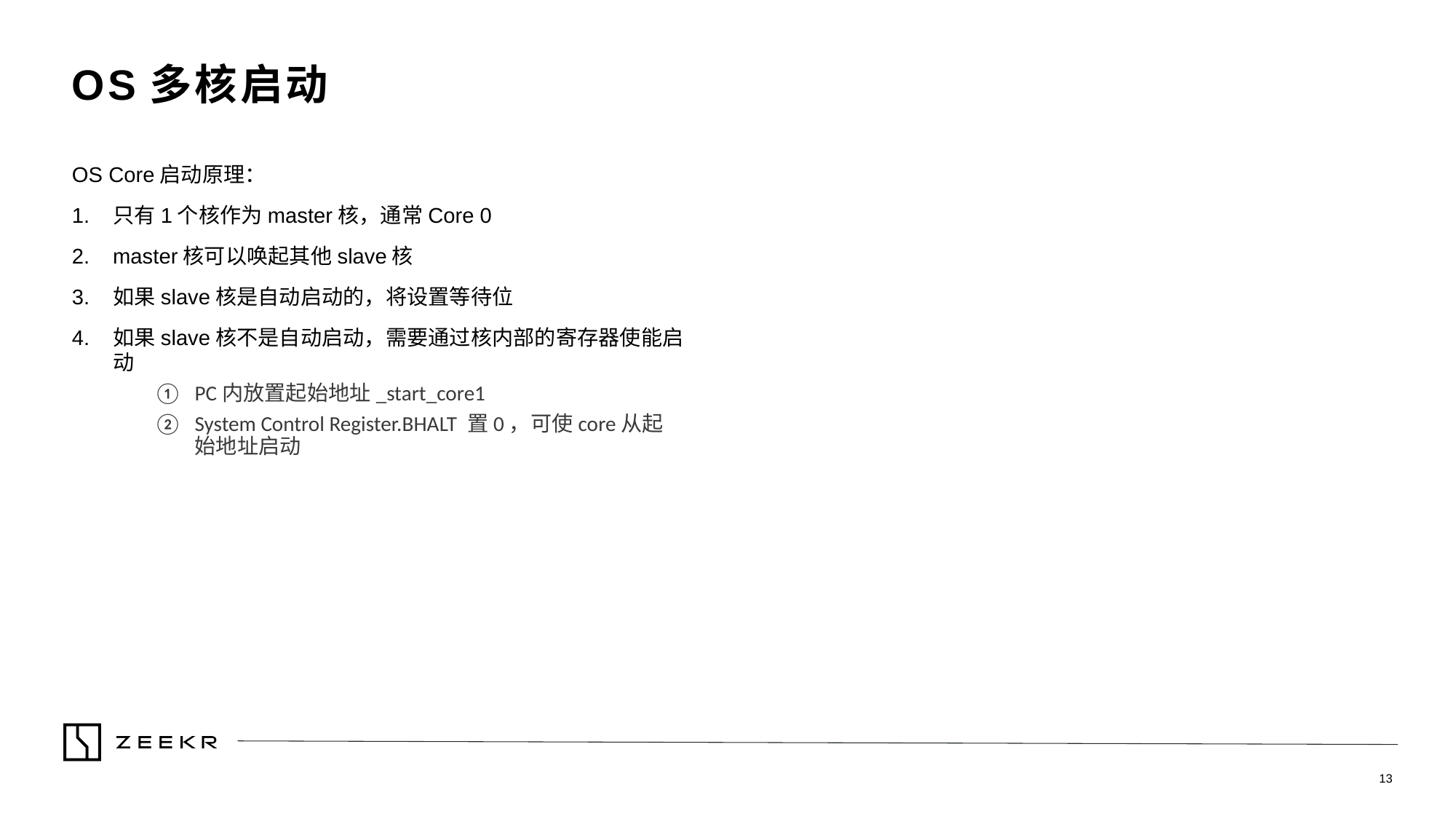

OS多核启动

OS Core启动原理：
只有1个核作为master核，通常Core 0
master核可以唤起其他slave核
如果slave核是自动启动的，将设置等待位
如果slave核不是自动启动，需要通过核内部的寄存器使能启动
PC内放置起始地址_start_core1
System Control Register.BHALT 置0，可使core从起始地址启动

13